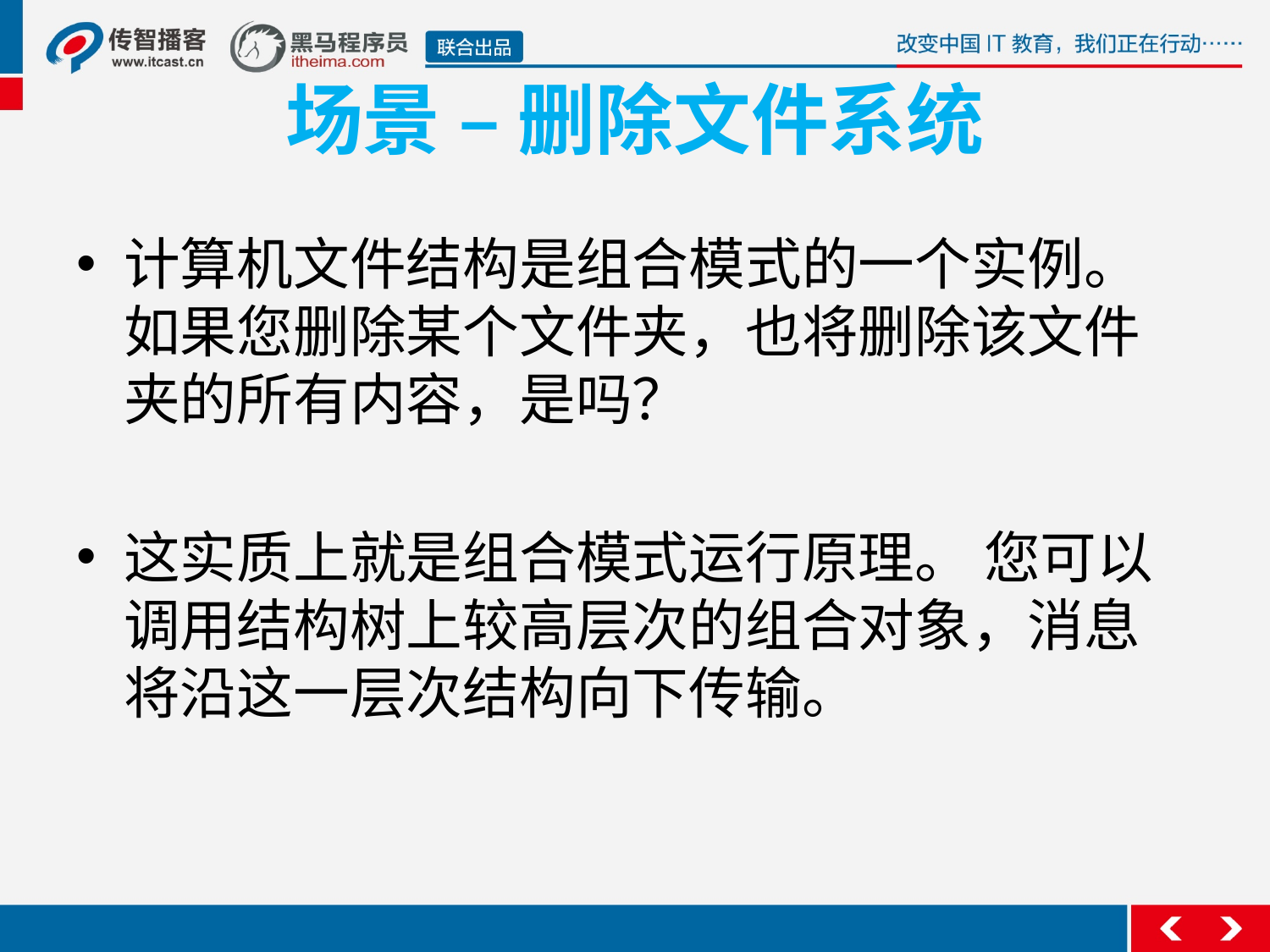

# 场景 – 删除文件系统
计算机文件结构是组合模式的一个实例。 如果您删除某个文件夹，也将删除该文件夹的所有内容，是吗？

这实质上就是组合模式运行原理。 您可以调用结构树上较高层次的组合对象，消息将沿这一层次结构向下传输。